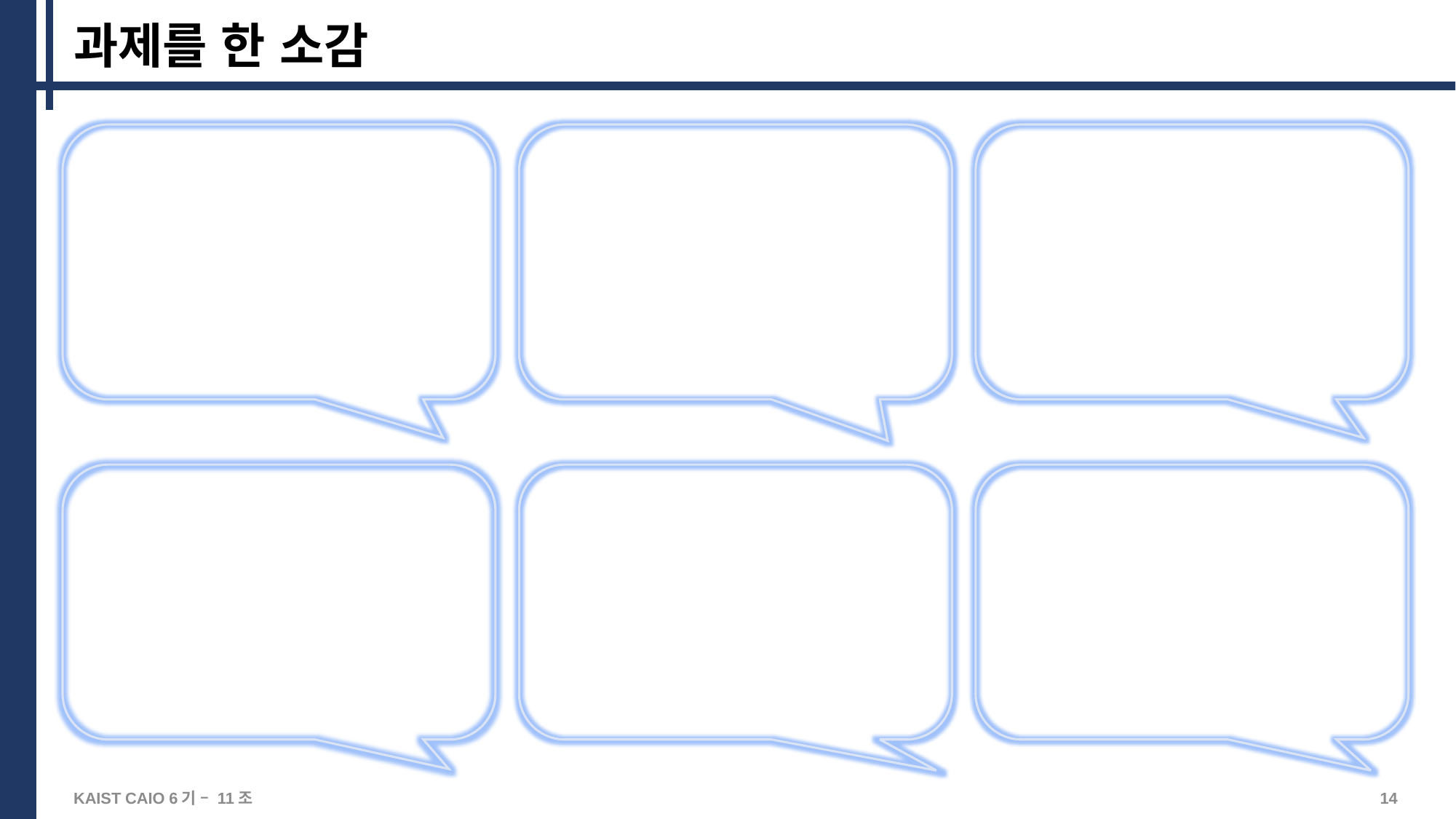

# 과제를 한 소감

14
KAIST CAIO 6기 – 11조